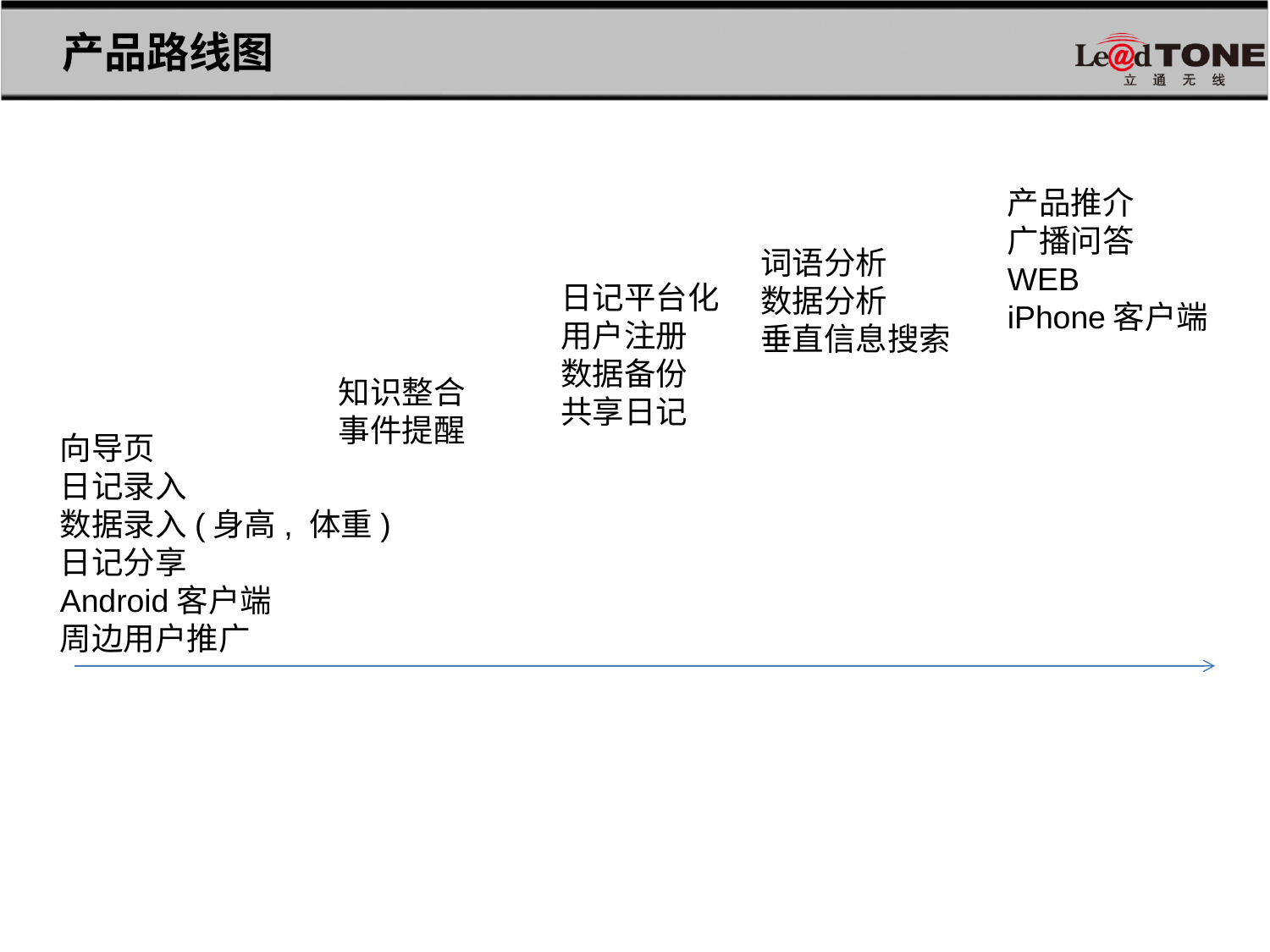

产品路线图
产品推介
广播问答
WEB
iPhone客户端
词语分析
数据分析
垂直信息搜索
日记平台化
用户注册
数据备份
共享日记
知识整合
事件提醒
向导页
日记录入
数据录入(身高, 体重)
日记分享
Android客户端
周边用户推广